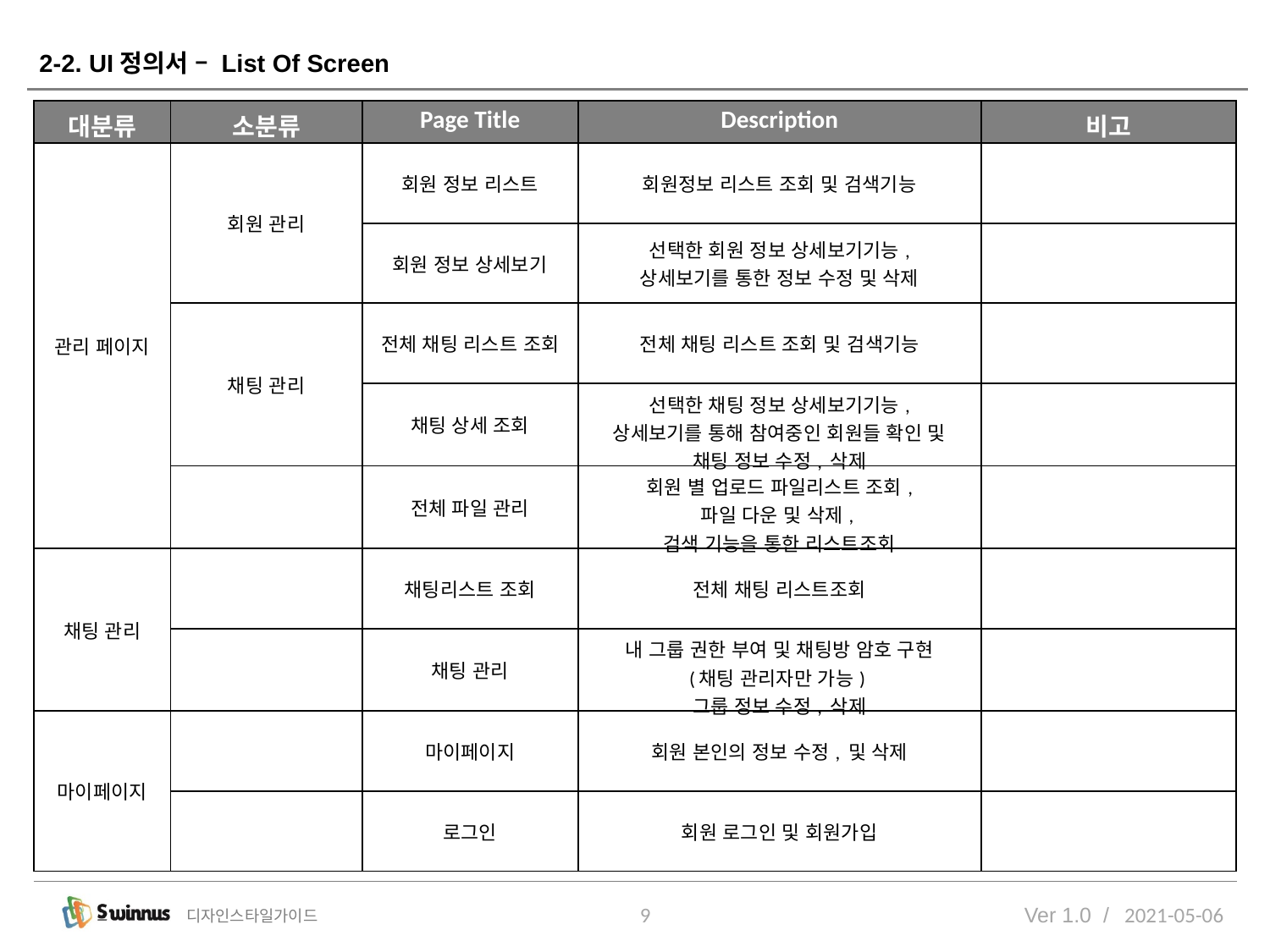

2-2. UI정의서 – List Of Screen
| 대분류 | 소분류 | Page Title | Description | 비고 |
| --- | --- | --- | --- | --- |
| 관리 페이지 | 회원 관리 | 회원 정보 리스트 | 회원정보 리스트 조회 및 검색기능 |  |
|  |  | 회원 정보 상세보기 | 선택한 회원 정보 상세보기기능, 상세보기를 통한 정보 수정 및 삭제 |  |
|  | 채팅 관리 | 전체 채팅 리스트 조회 | 전체 채팅 리스트 조회 및 검색기능 |  |
|  |  | 채팅 상세 조회 | 선택한 채팅 정보 상세보기기능, 상세보기를 통해 참여중인 회원들 확인 및 채팅 정보 수정, 삭제 |  |
|  |  | 전체 파일 관리 | 회원 별 업로드 파일리스트 조회, 파일 다운 및 삭제, 검색 기능을 통한 리스트조회 |  |
| 채팅 관리 |  | 채팅리스트 조회 | 전체 채팅 리스트조회 |  |
|  |  | 채팅 관리 | 내 그룹 권한 부여 및 채팅방 암호 구현 (채팅 관리자만 가능) 그룹 정보 수정, 삭제 |  |
| 마이페이지 |  | 마이페이지 | 회원 본인의 정보 수정, 및 삭제 |  |
|  |  | 로그인 | 회원 로그인 및 회원가입 |  |
Ver 1.0  /
2021-05-06
디자인스타일가이드